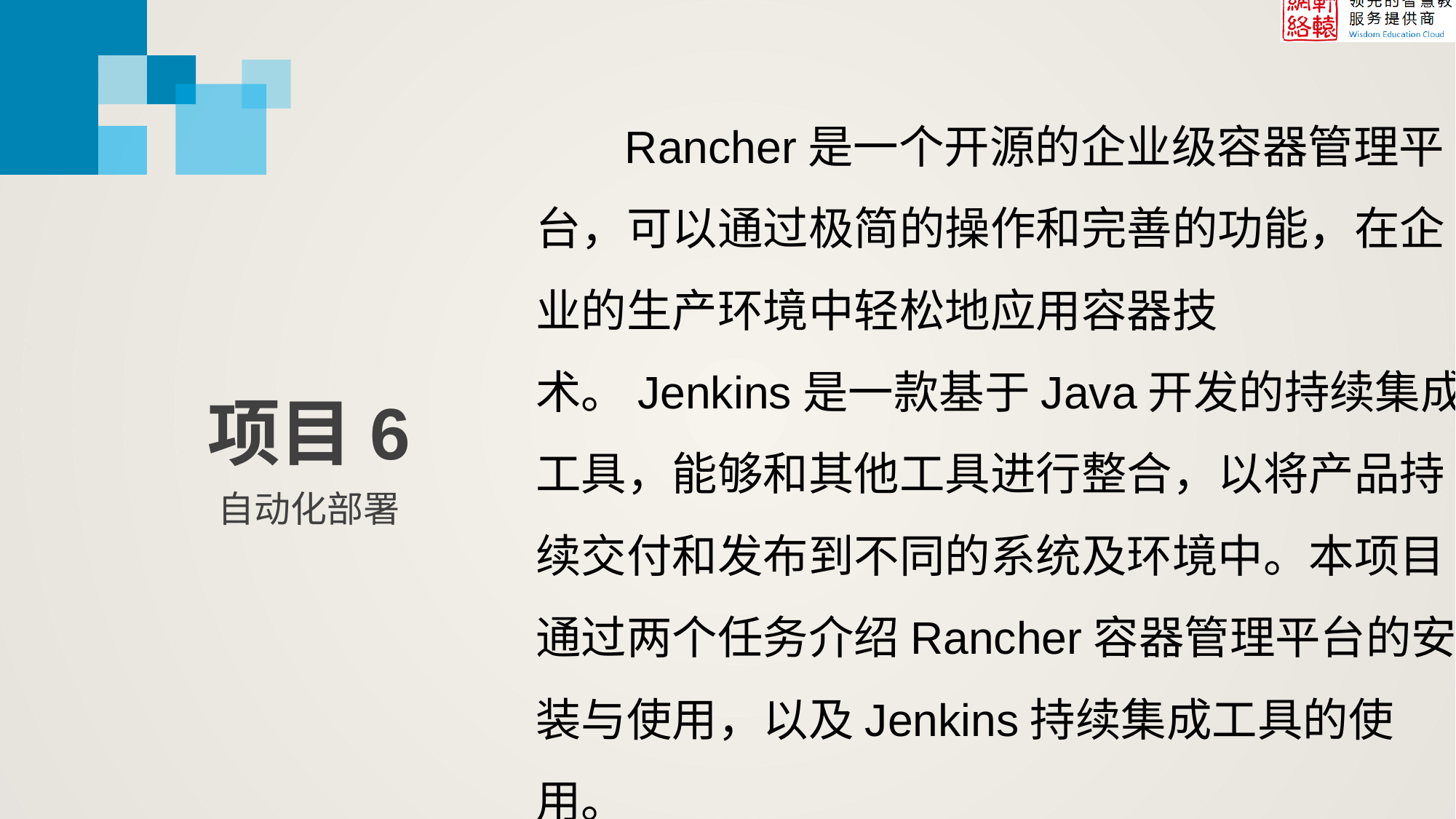

Rancher是一个开源的企业级容器管理平台，可以通过极简的操作和完善的功能，在企业的生产环境中轻松地应用容器技术。Jenkins是一款基于Java开发的持续集成工具，能够和其他工具进行整合，以将产品持续交付和发布到不同的系统及环境中。本项目通过两个任务介绍Rancher容器管理平台的安装与使用，以及Jenkins持续集成工具的使用。
项目6
自动化部署